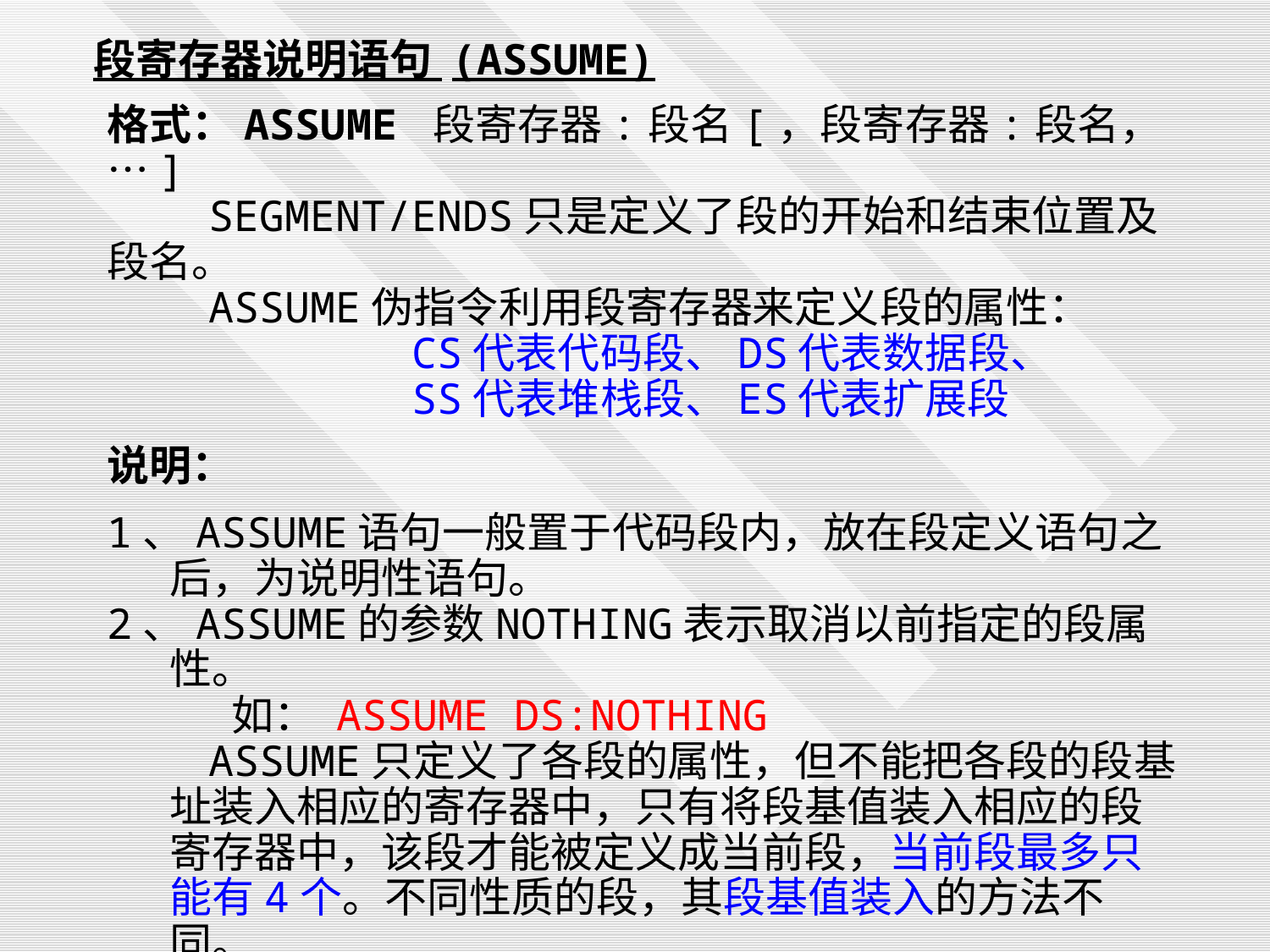

段寄存器说明语句 (ASSUME)
格式：ASSUME 段寄存器:段名[，段寄存器:段名，…]
    SEGMENT/ENDS只是定义了段的开始和结束位置及段名。
    ASSUME伪指令利用段寄存器来定义段的属性：
            CS代表代码段、DS代表数据段、
            SS代表堆栈段、ES代表扩展段
说明：
1、ASSUME语句一般置于代码段内，放在段定义语句之后，为说明性语句。
2、ASSUME的参数NOTHING表示取消以前指定的段属性。
            如： ASSUME DS:NOTHING
    ASSUME只定义了各段的属性，但不能把各段的段基址装入相应的寄存器中，只有将段基值装入相应的段寄存器中，该段才能被定义成当前段，当前段最多只能有4个。不同性质的段，其段基值装入的方法不同。